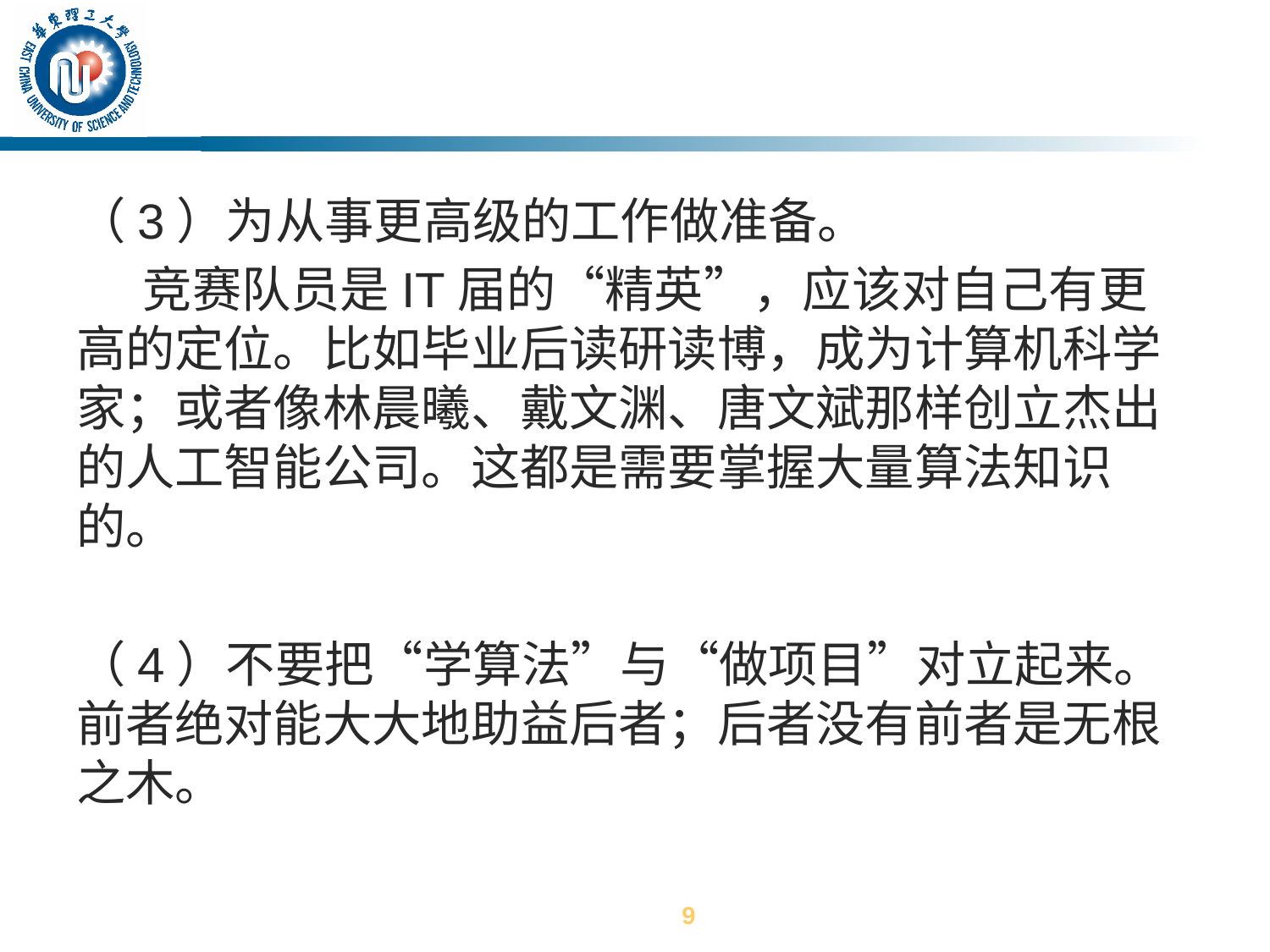

（3）为从事更高级的工作做准备。
     竞赛队员是IT届的“精英”，应该对自己有更高的定位。比如毕业后读研读博，成为计算机科学家；或者像林晨曦、戴文渊、唐文斌那样创立杰出的人工智能公司。这都是需要掌握大量算法知识的。

（4）不要把“学算法”与“做项目”对立起来。前者绝对能大大地助益后者；后者没有前者是无根之木。